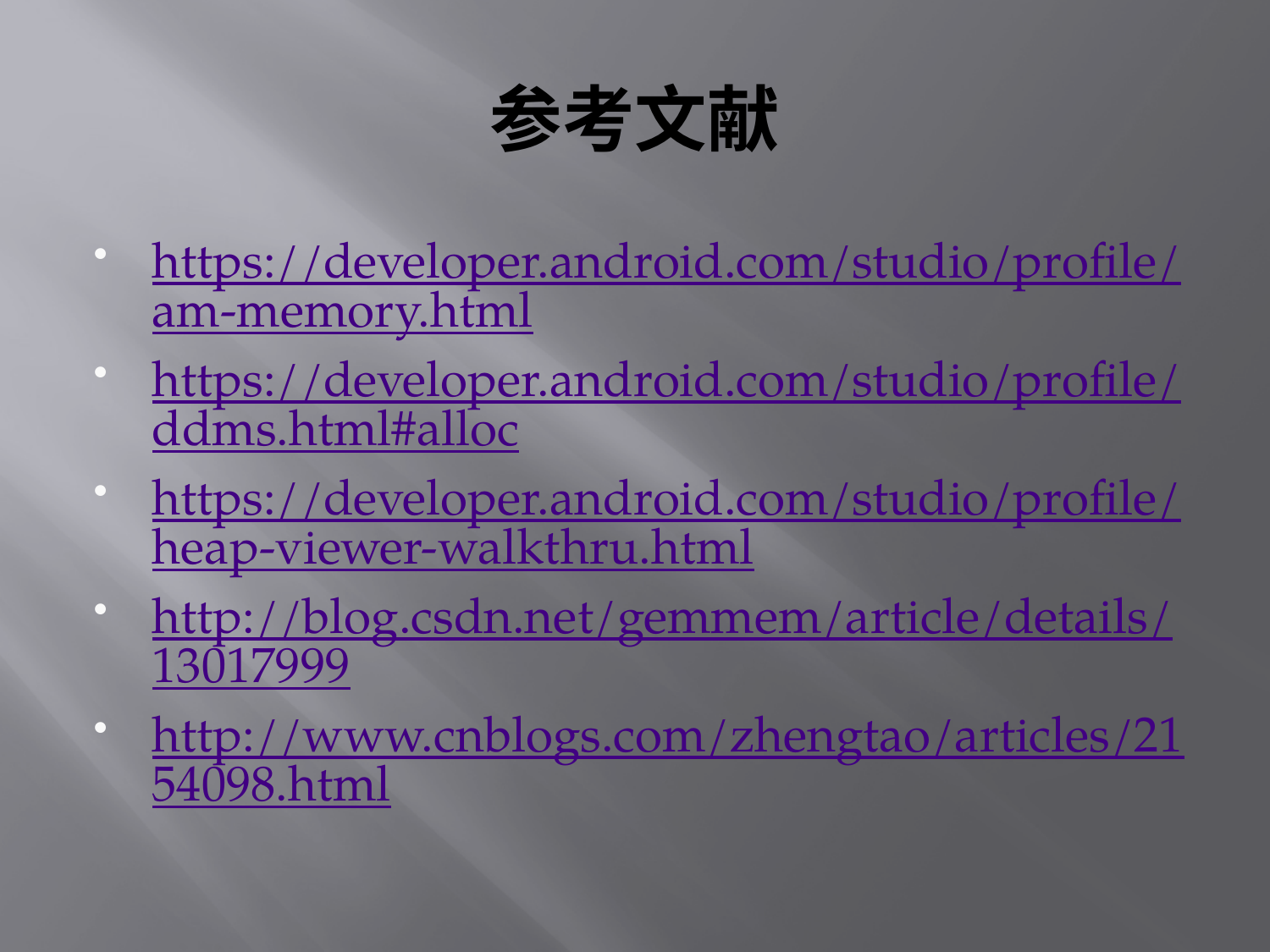

# 参考文献
https://developer.android.com/studio/profile/am-memory.html
https://developer.android.com/studio/profile/ddms.html#alloc
https://developer.android.com/studio/profile/heap-viewer-walkthru.html
http://blog.csdn.net/gemmem/article/details/13017999
http://www.cnblogs.com/zhengtao/articles/2154098.html